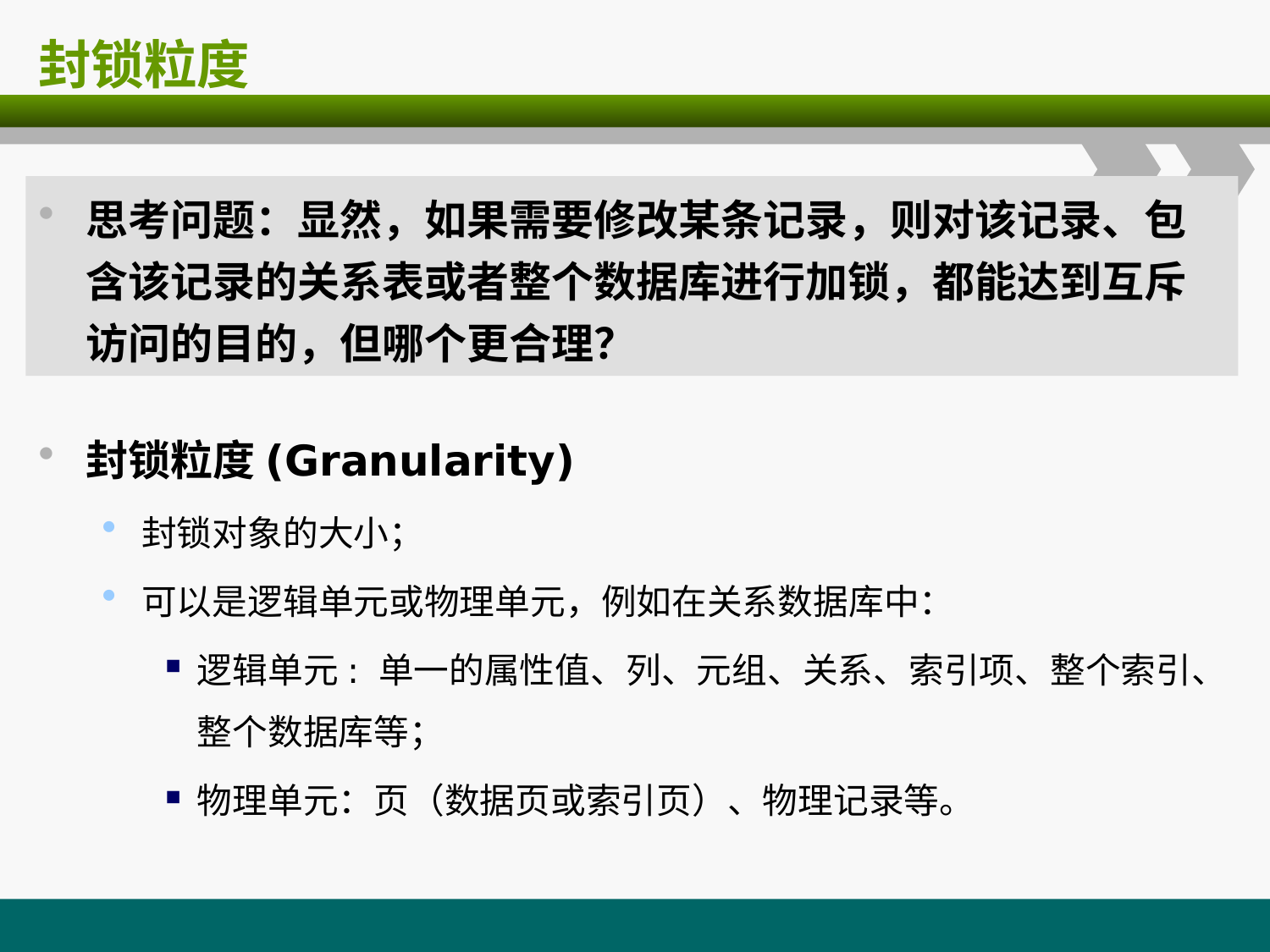

# 封锁粒度
思考问题：显然，如果需要修改某条记录，则对该记录、包含该记录的关系表或者整个数据库进行加锁，都能达到互斥访问的目的，但哪个更合理？
封锁粒度(Granularity)
封锁对象的大小；
可以是逻辑单元或物理单元，例如在关系数据库中：
逻辑单元: 单一的属性值、列、元组、关系、索引项、整个索引、整个数据库等；
物理单元：页（数据页或索引页）、物理记录等。